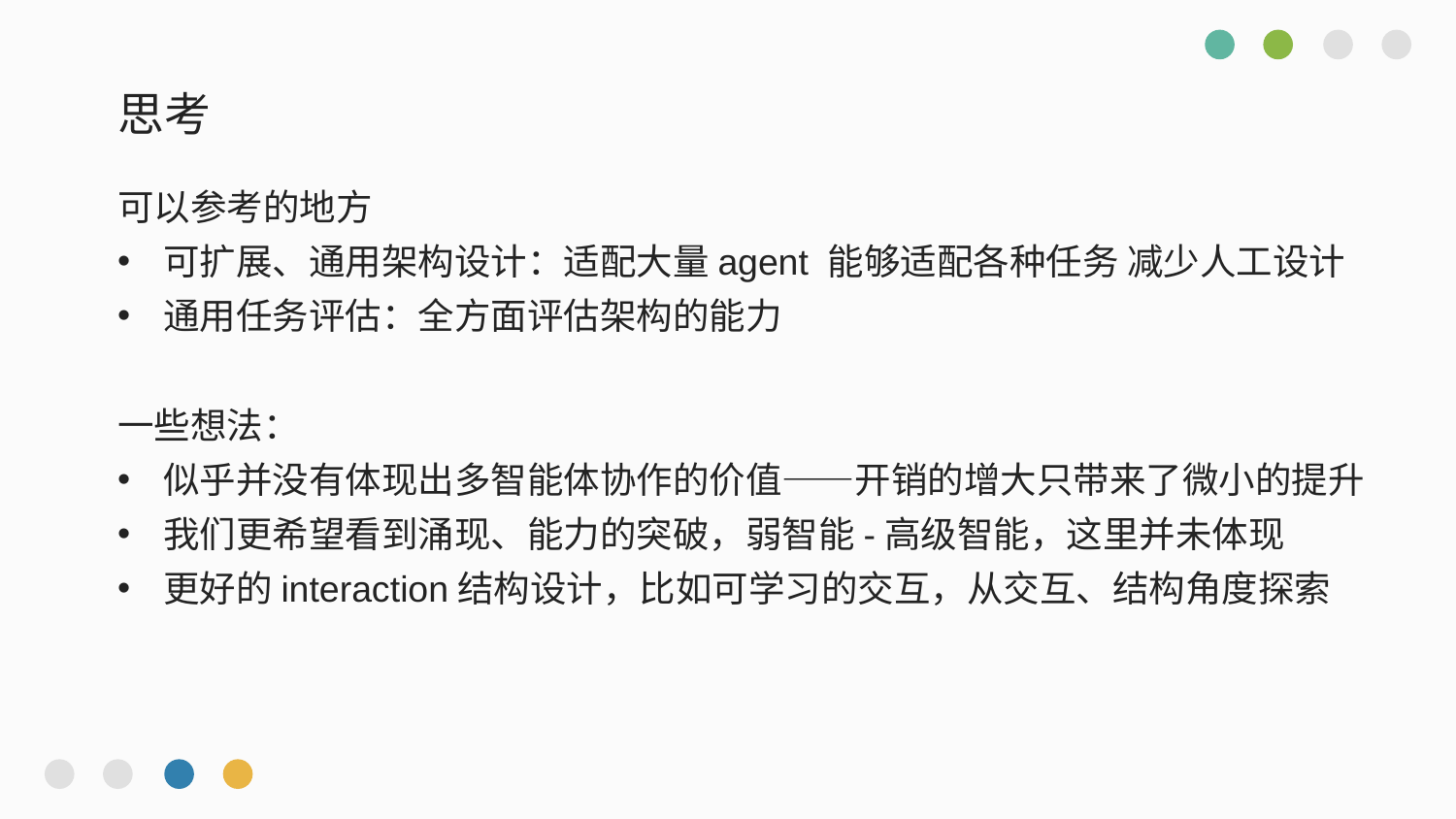

# 思考
可以参考的地方
可扩展、通用架构设计：适配大量agent 能够适配各种任务 减少人工设计
通用任务评估：全方面评估架构的能力

一些想法：
似乎并没有体现出多智能体协作的价值——开销的增大只带来了微小的提升
我们更希望看到涌现、能力的突破，弱智能-高级智能，这里并未体现
更好的interaction结构设计，比如可学习的交互，从交互、结构角度探索